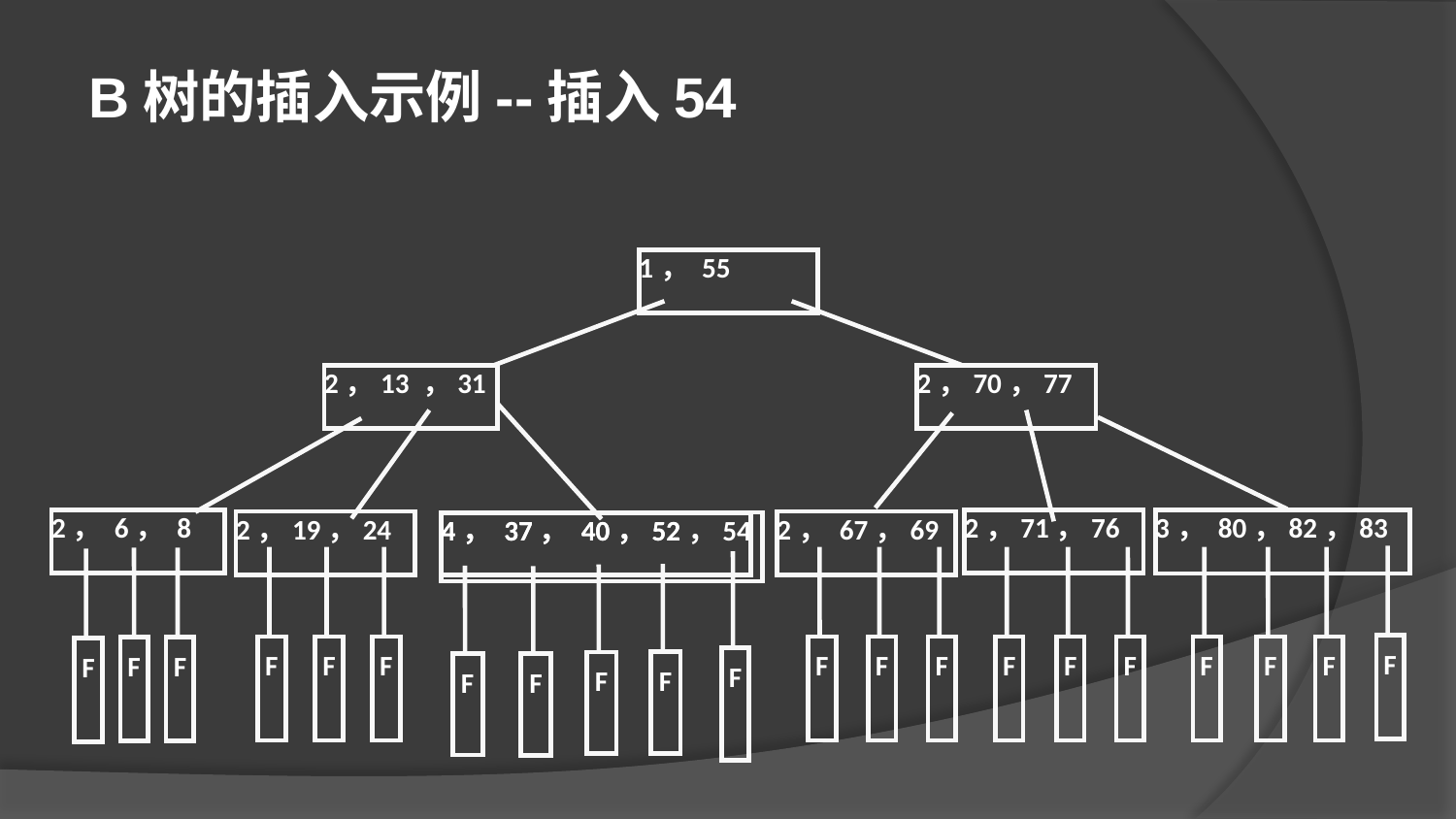

B树的插入示例--插入54
1， 55

2，13 ，31
2，70，77

2， 6， 8
2，19，24
2，71，76
3， 80，82，83
2， 67，69

F

F

F

F

F

F

F

F

F

F

F

F

F

F

F

F
4， 37， 40，52，54

F
4， 37， 40，52

F

F

F

F